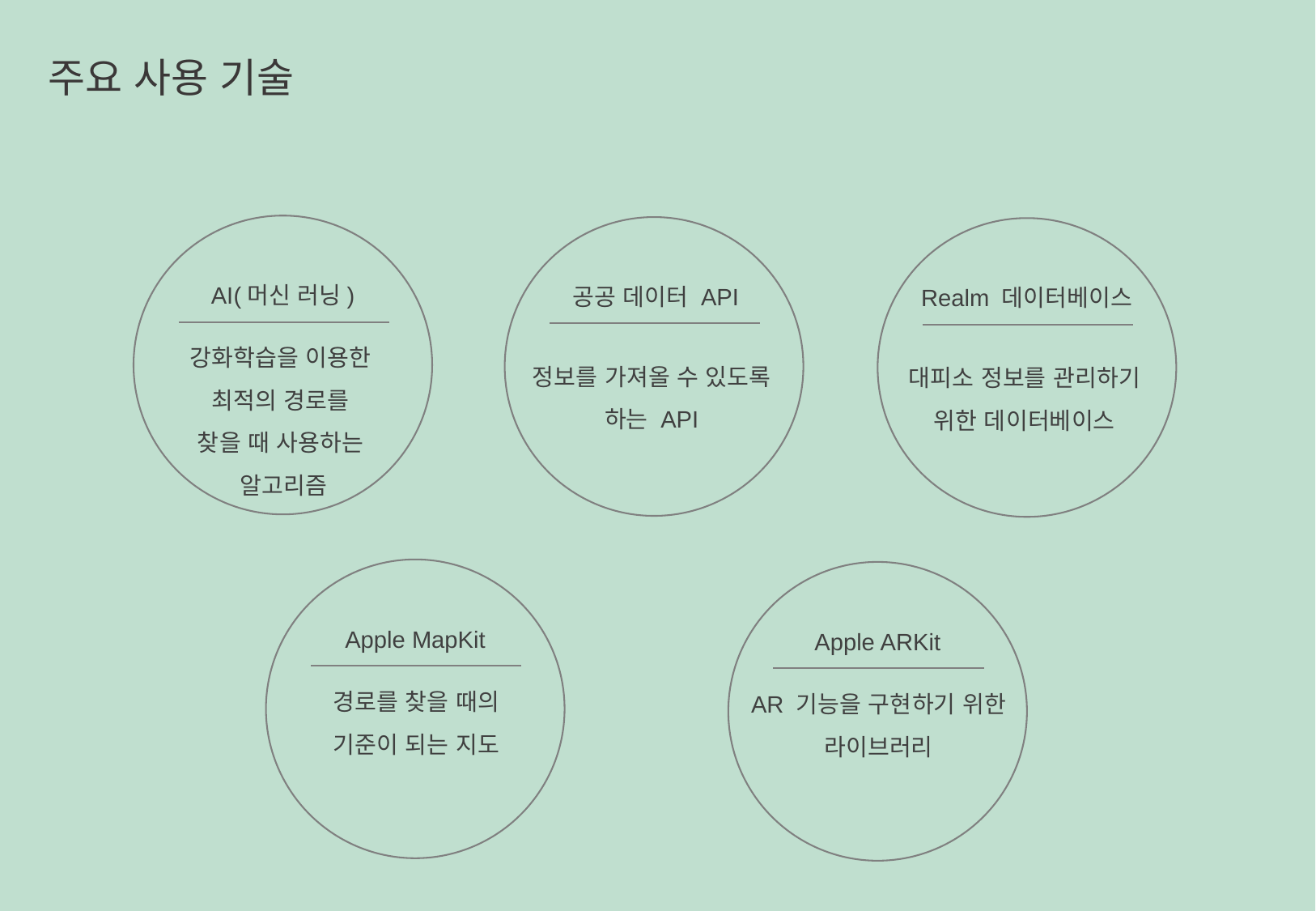

주요 사용 기술

AI(머신 러닝)
공공 데이터 API
Realm 데이터베이스
강화학습을 이용한
최적의 경로를
찾을 때 사용하는
알고리즘
정보를 가져올 수 있도록
하는 API
대피소 정보를 관리하기
위한 데이터베이스

Apple MapKit
Apple ARKit
경로를 찾을 때의
기준이 되는 지도
AR 기능을 구현하기 위한
라이브러리